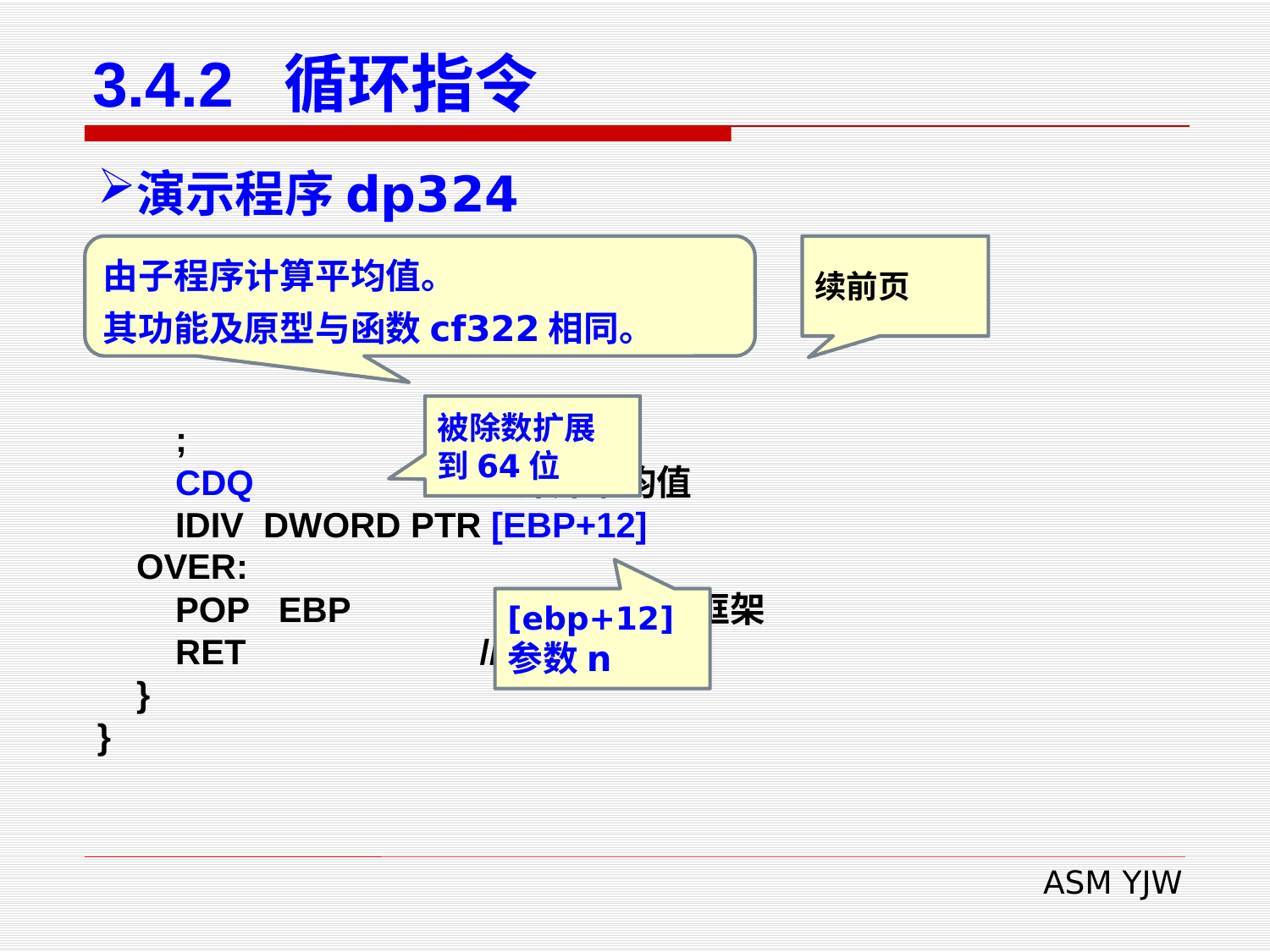

# 3.4.2  循环指令
演示程序dp324
由子程序计算平均值。
其功能及原型与函数cf322相同。
续前页
被除数扩展到64位
        ;
        CDQ                        //计算平均值
        IDIV  DWORD PTR [EBP+12]
    OVER:
        POP   EBP                  //撤销堆栈框架
        RET                        //返回
    }
}
[ebp+12]
参数n